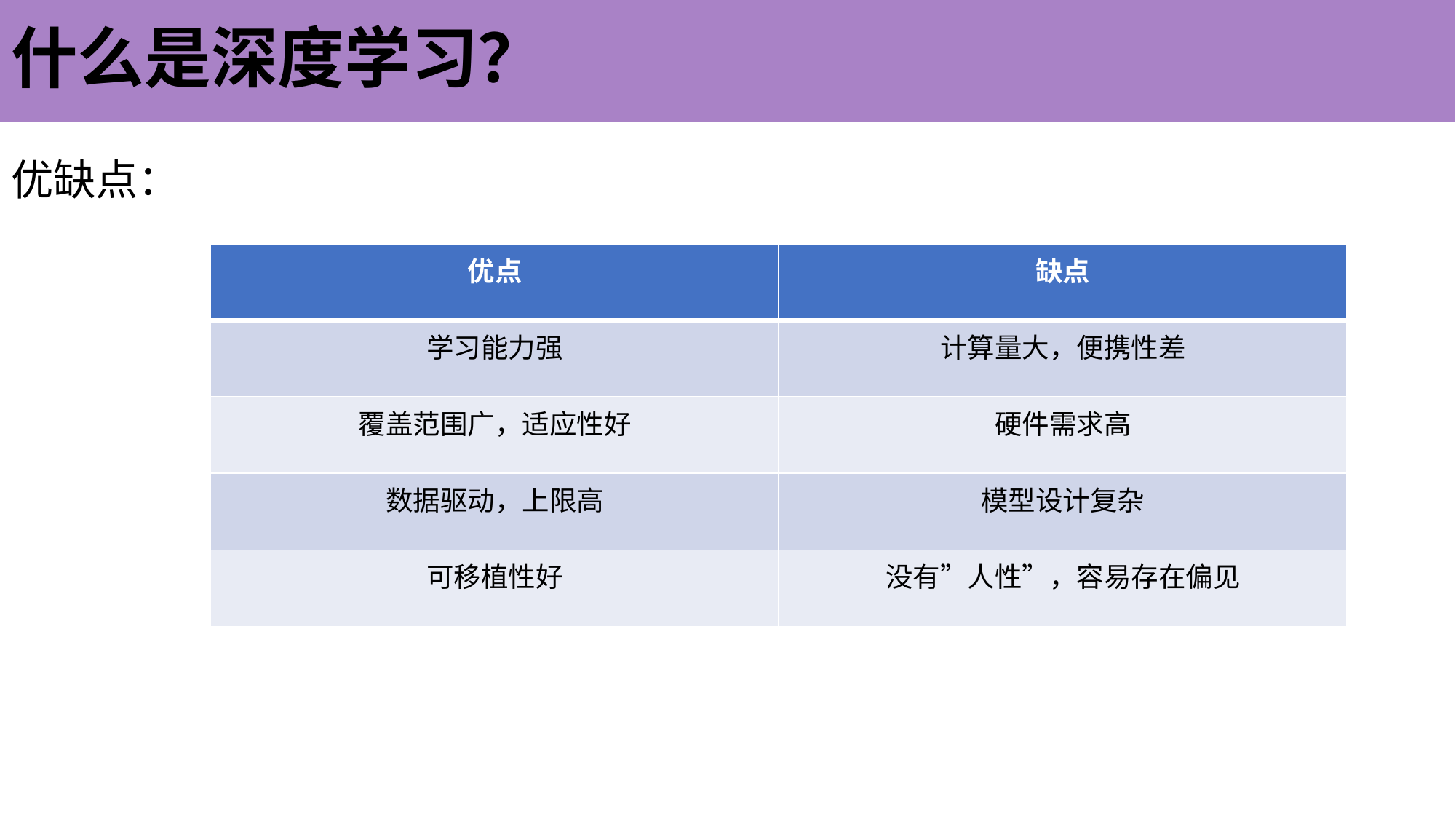

# 什么是深度学习？
优缺点：

| 优点 | 缺点 |
| --- | --- |
| 学习能力强 | 计算量大，便携性差 |
| 覆盖范围广，适应性好 | 硬件需求高 |
| 数据驱动，上限高 | 模型设计复杂 |
| 可移植性好 | 没有”人性”，容易存在偏见 |